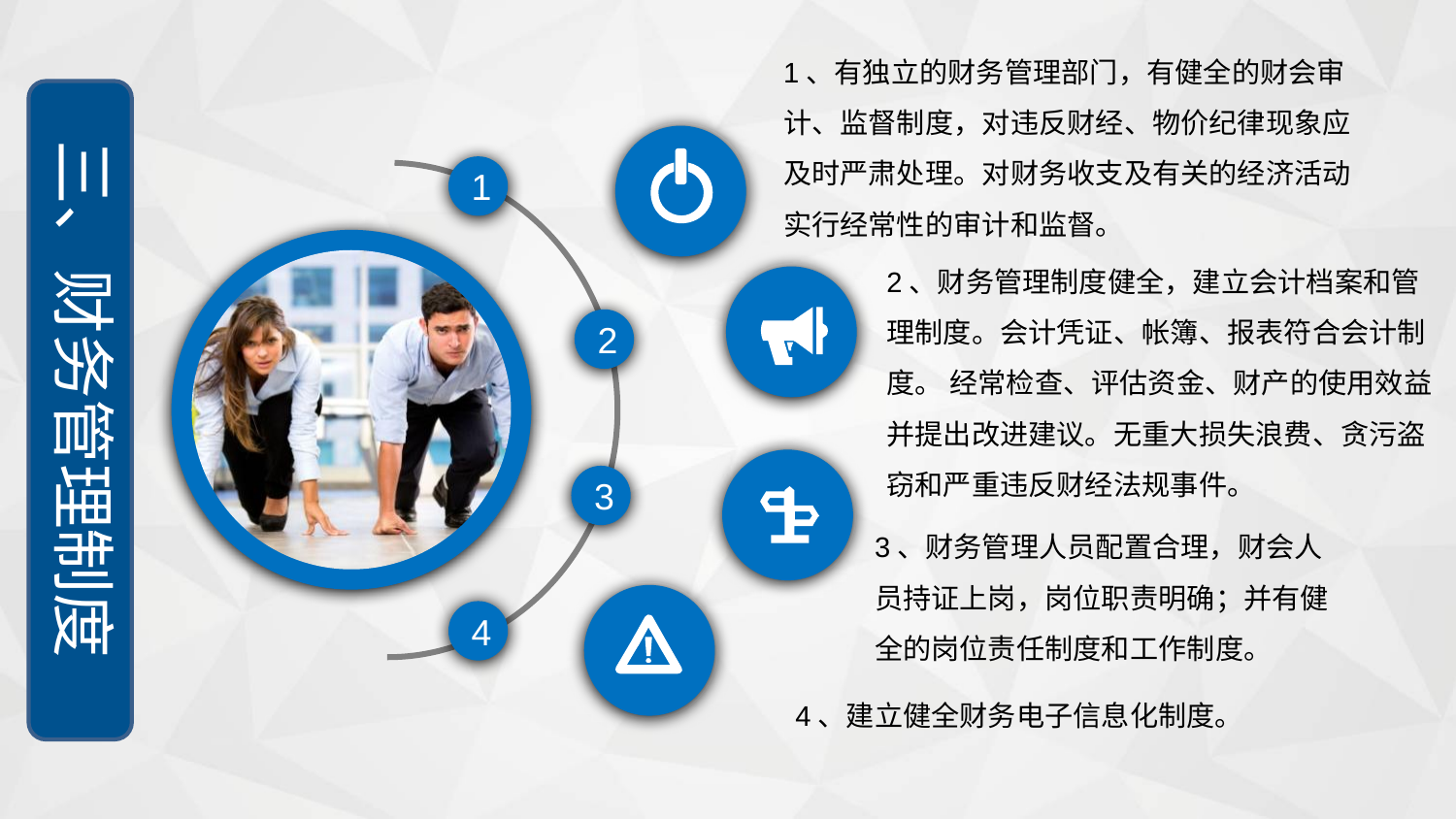

1、有独立的财务管理部门，有健全的财会审计、监督制度，对违反财经、物价纪律现象应及时严肃处理。对财务收支及有关的经济活动实行经常性的审计和监督。

三、财务管理制度
1

2、财务管理制度健全，建立会计档案和管理制度。会计凭证、帐簿、报表符合会计制度。 经常检查、评估资金、财产的使用效益并提出改进建议。无重大损失浪费、贪污盗窃和严重违反财经法规事件。

2

3
3、财务管理人员配置合理，财会人员持证上岗，岗位职责明确；并有健全的岗位责任制度和工作制度。

4
4、建立健全财务电子信息化制度。